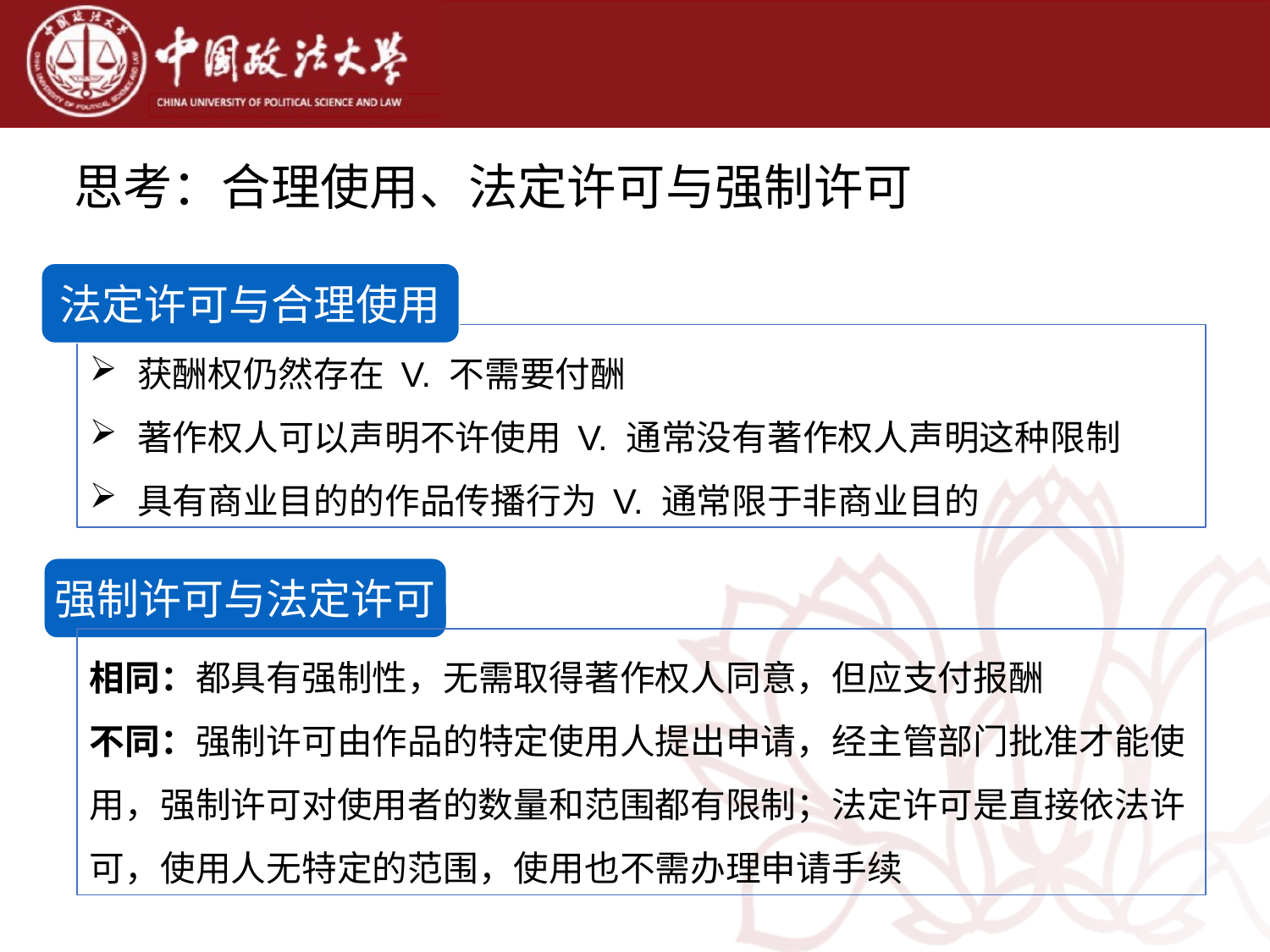

思考：合理使用、法定许可与强制许可
法定许可与合理使用
获酬权仍然存在 V. 不需要付酬
著作权人可以声明不许使用 V. 通常没有著作权人声明这种限制
具有商业目的的作品传播行为 V. 通常限于非商业目的
强制许可与法定许可
相同：都具有强制性，无需取得著作权人同意，但应支付报酬
不同：强制许可由作品的特定使用人提出申请，经主管部门批准才能使用，强制许可对使用者的数量和范围都有限制；法定许可是直接依法许可，使用人无特定的范围，使用也不需办理申请手续